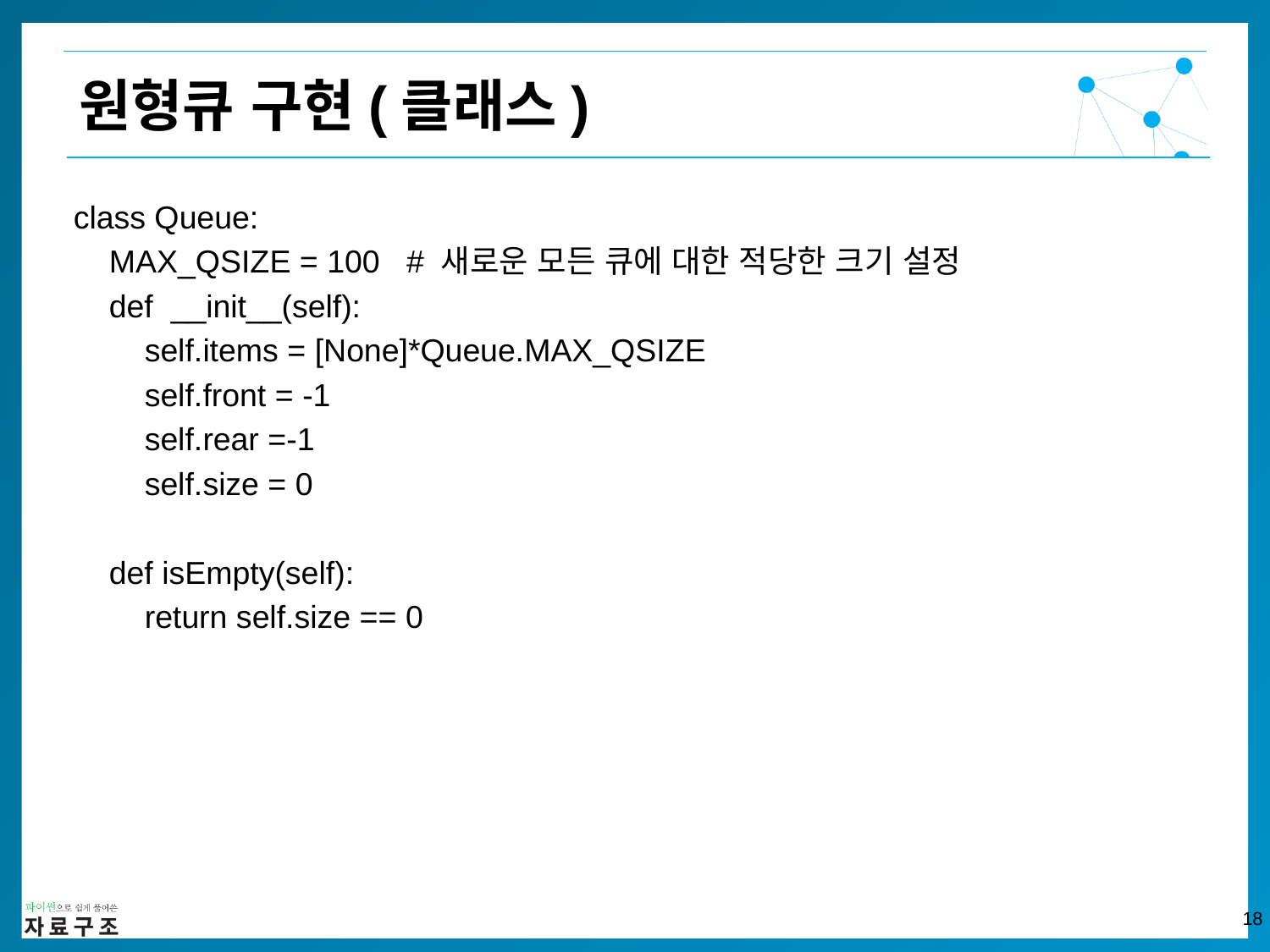

원형큐 구현(클래스)
class Queue:
    MAX_QSIZE = 100   # 새로운 모든 큐에 대한 적당한 크기 설정
    def  __init__(self):
        self.items = [None]*Queue.MAX_QSIZE
        self.front = -1
        self.rear =-1
        self.size = 0

    def isEmpty(self):
        return self.size == 0